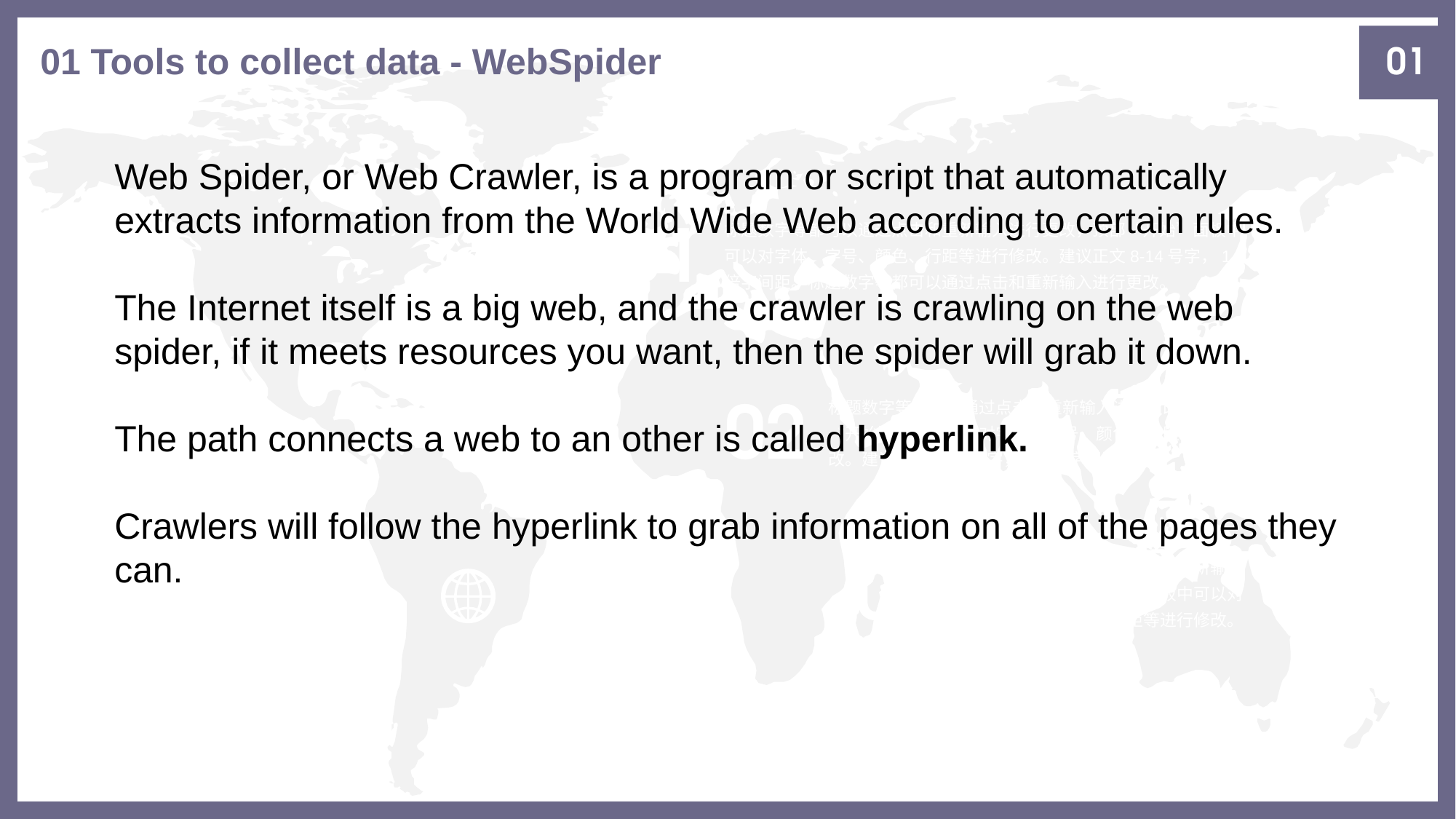

01
01 Tools to collect data - WebSpider
Web Spider, or Web Crawler, is a program or script that automatically extracts information from the World Wide Web according to certain rules.

The Internet itself is a big web, and the crawler is crawling on the web spider, if it meets resources you want, then the spider will grab it down.

The path connects a web to an other is called hyperlink.

Crawlers will follow the hyperlink to grab information on all of the pages they can.
01
标题数字等都可以通过点击和重新输入进行更改，顶部“开始”面板中可以对字体、字号、颜色、行距等进行修改。建议正文8-14号字，1.3倍字间距。标题数字等都可以通过点击和重新输入进行更改。

02
标题数字等都可以通过点击和重新输入进行更改，顶部“开始”面板中可以对字体、字号、颜色、行距等进行修改。建议正文8-14号字，1.3倍字间距。

03
标题数字等都可以通过点击和重新输入进行更改，顶部“开始”面板中可以对字体、字号、颜色、行距等进行修改。